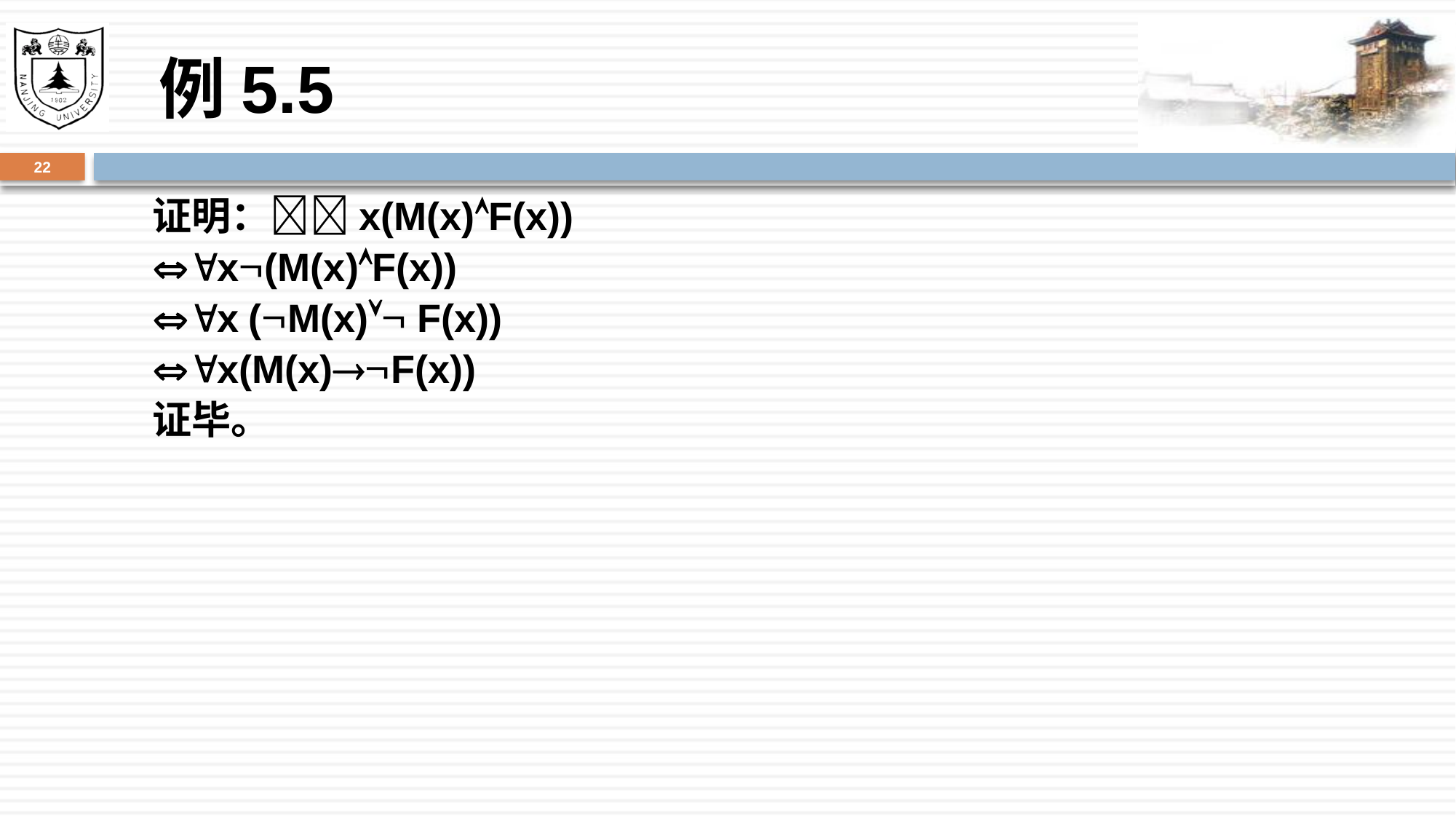

# 例5.5
22
证明：¬∃x(M(x)∧F(x))
⇔∀x¬(M(x)∧F(x))
⇔∀x (¬M(x)∨¬ F(x))
⇔∀x(M(x)→¬F(x))
证毕。